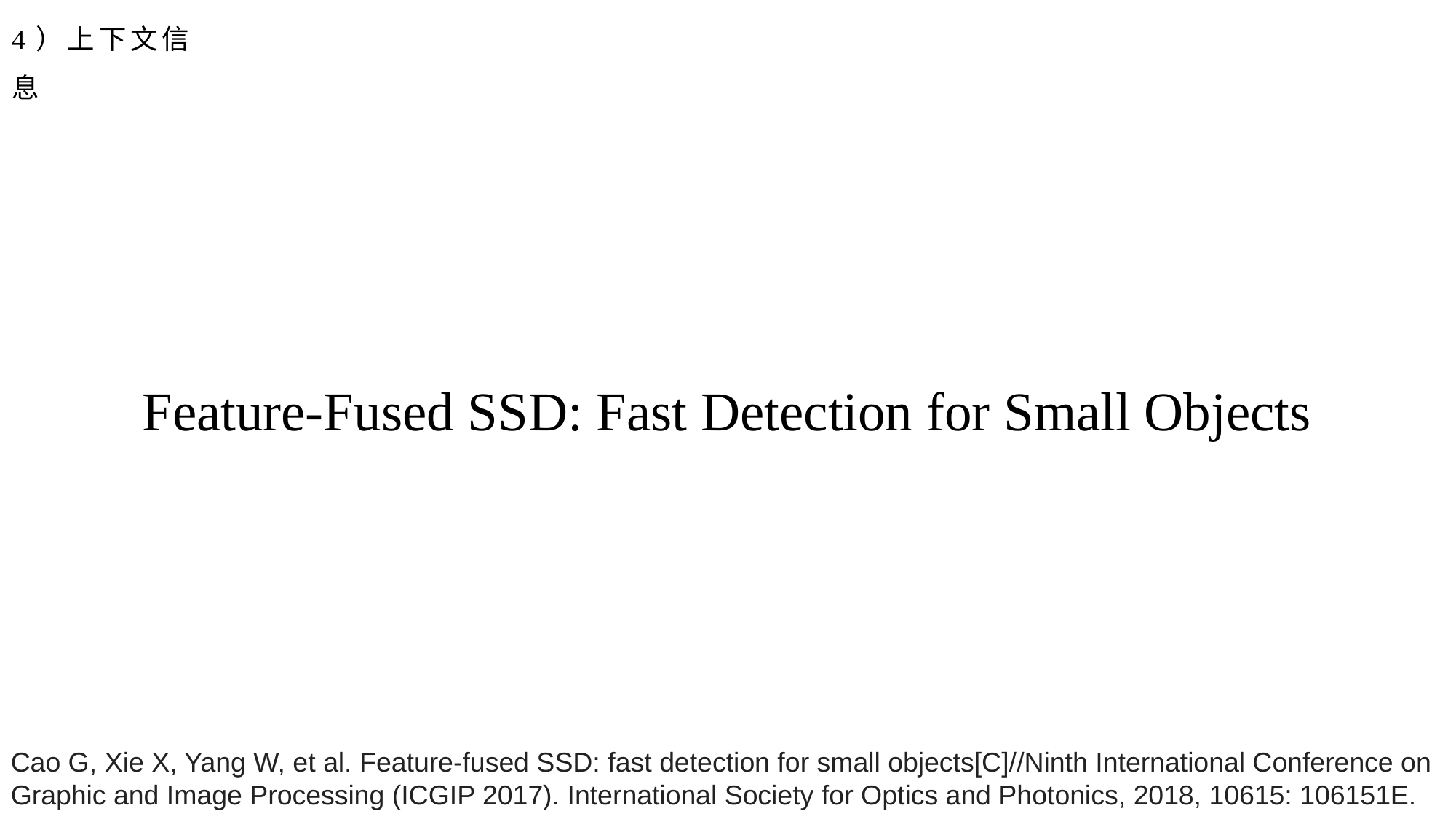

4）上下文信息
Feature-Fused SSD: Fast Detection for Small Objects
Cao G, Xie X, Yang W, et al. Feature-fused SSD: fast detection for small objects[C]//Ninth International Conference on Graphic and Image Processing (ICGIP 2017). International Society for Optics and Photonics, 2018, 10615: 106151E.